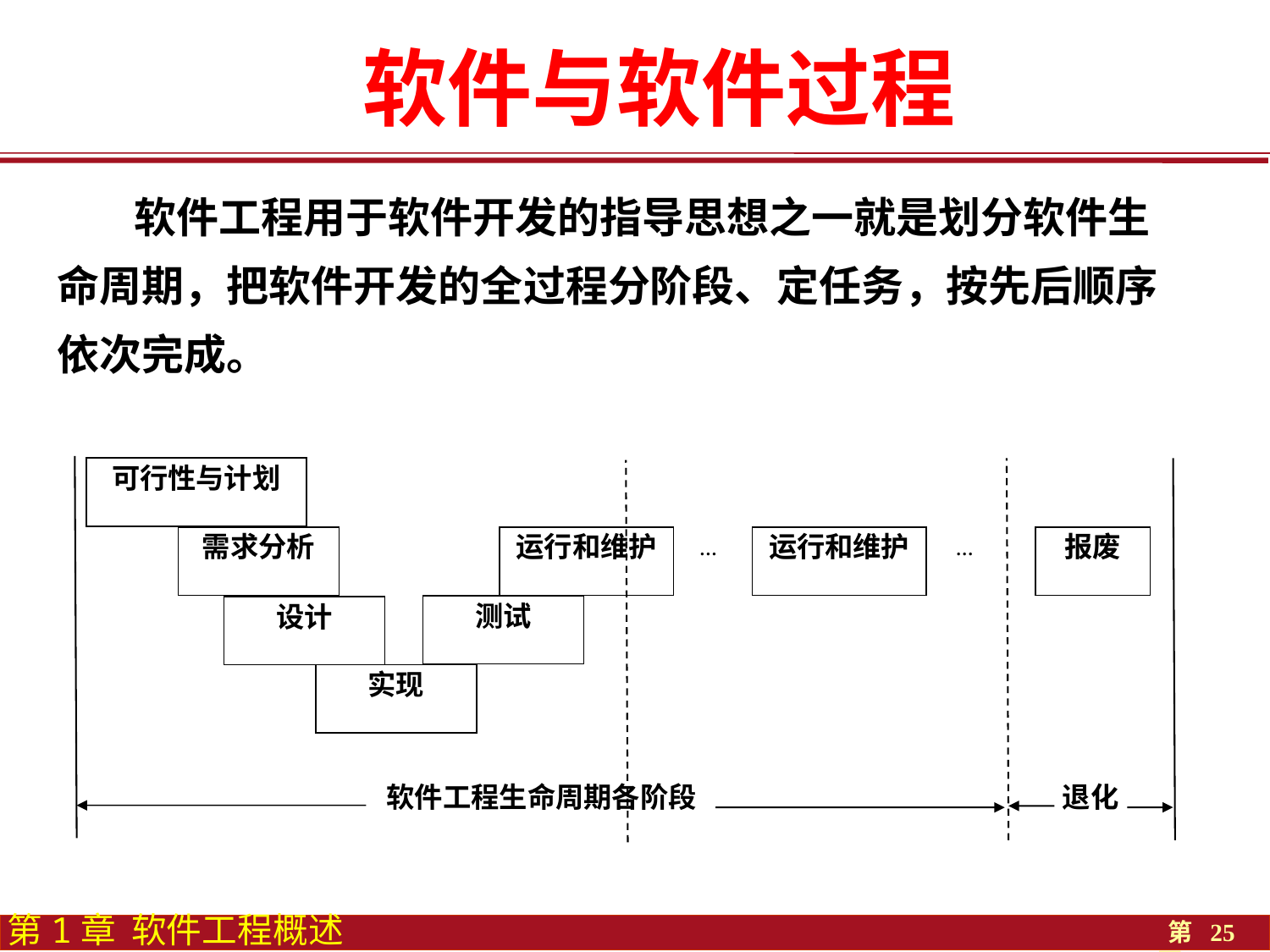

软件与软件过程
       软件工程用于软件开发的指导思想之一就是划分软件生命周期，把软件开发的全过程分阶段、定任务，按先后顺序依次完成。

可行性与计划

需求分析
运行和维护
运行和维护
报废
…
…
测试
设计
实现
软件工程生命周期各阶段
退化